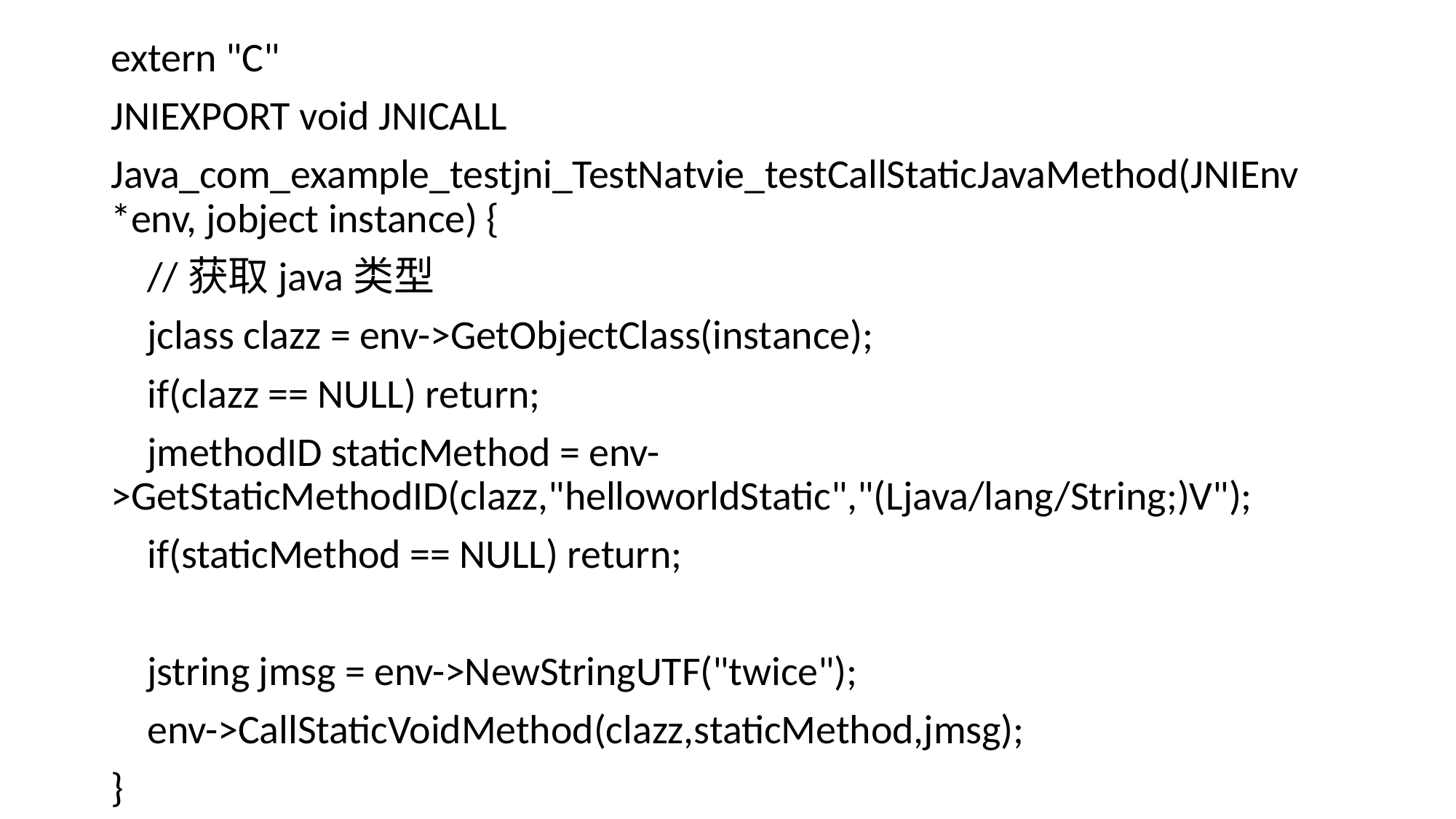

extern "C"
JNIEXPORT void JNICALL
Java_com_example_testjni_TestNatvie_testCallStaticJavaMethod(JNIEnv *env, jobject instance) {
    //获取java类型
    jclass clazz = env->GetObjectClass(instance);
    if(clazz == NULL) return;
    jmethodID staticMethod = env->GetStaticMethodID(clazz,"helloworldStatic","(Ljava/lang/String;)V");
    if(staticMethod == NULL) return;

    jstring jmsg = env->NewStringUTF("twice");
    env->CallStaticVoidMethod(clazz,staticMethod,jmsg);
}